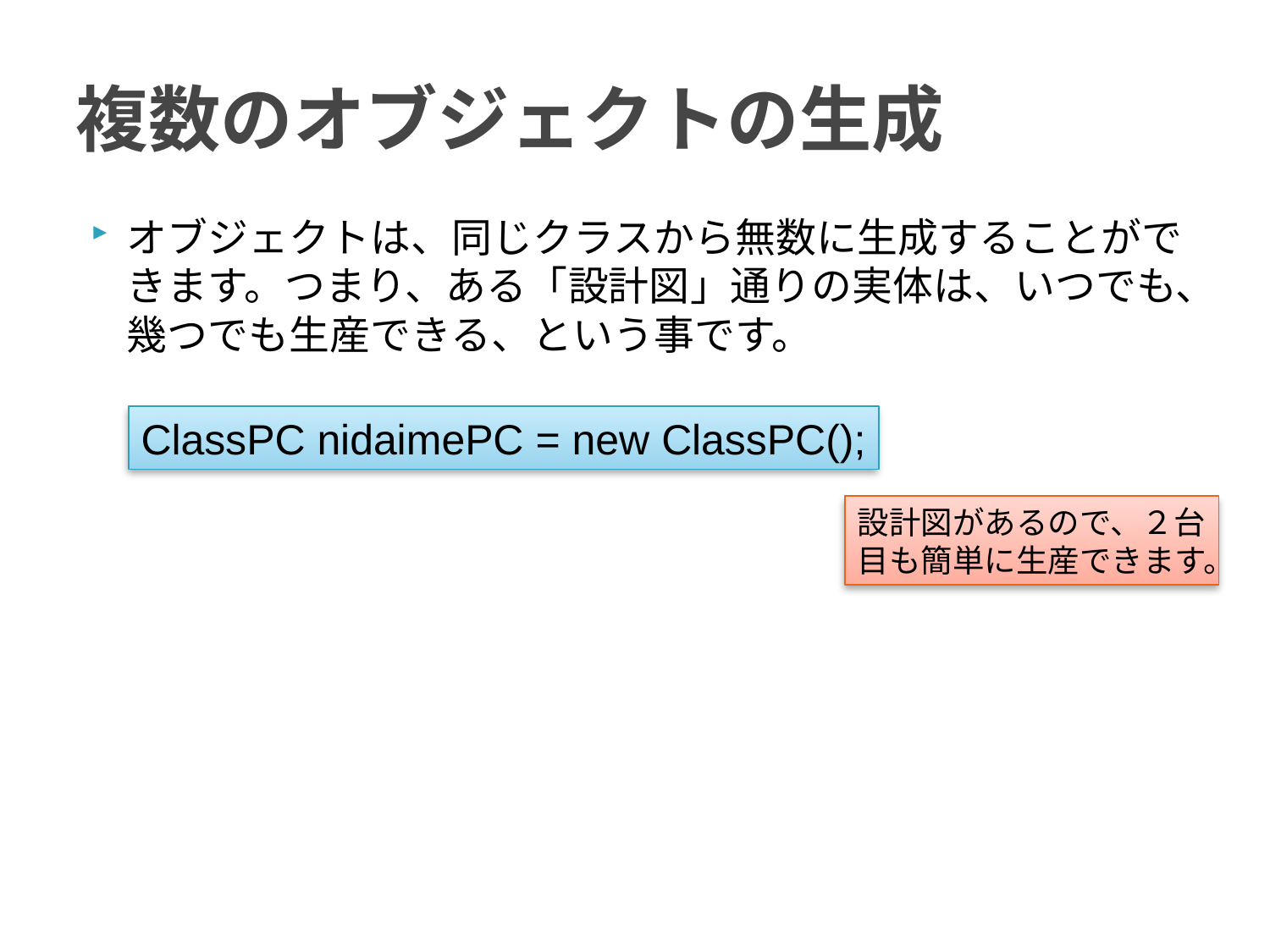

# 複数のオブジェクトの生成
オブジェクトは、同じクラスから無数に生成することができます。つまり、ある「設計図」通りの実体は、いつでも、幾つでも生産できる、という事です。
ClassPC nidaimePC = new ClassPC();
設計図があるので、２台目も簡単に生産できます。